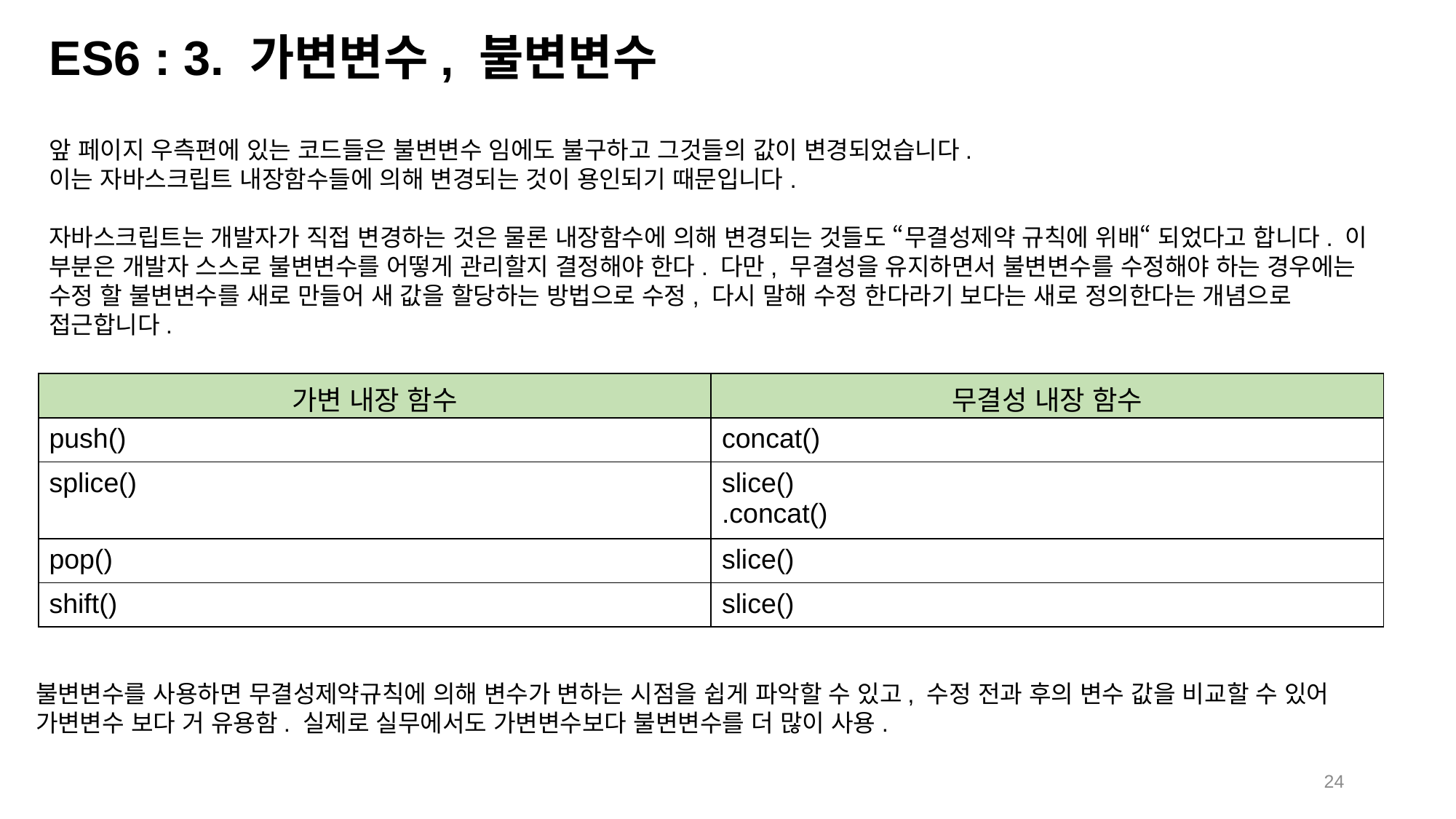

# ES6 : 3. 가변변수, 불변변수
앞 페이지 우측편에 있는 코드들은 불변변수 임에도 불구하고 그것들의 값이 변경되었습니다.
이는 자바스크립트 내장함수들에 의해 변경되는 것이 용인되기 때문입니다.

자바스크립트는 개발자가 직접 변경하는 것은 물론 내장함수에 의해 변경되는 것들도 “무결성제약 규칙에 위배“ 되었다고 합니다. 이 부분은 개발자 스스로 불변변수를 어떻게 관리할지 결정해야 한다. 다만, 무결성을 유지하면서 불변변수를 수정해야 하는 경우에는 수정 할 불변변수를 새로 만들어 새 값을 할당하는 방법으로 수정, 다시 말해 수정 한다라기 보다는 새로 정의한다는 개념으로 접근합니다.
| 가변 내장 함수 | 무결성 내장 함수 |
| --- | --- |
| push() | concat() |
| splice() | slice() .concat() |
| pop() | slice() |
| shift() | slice() |
불변변수를 사용하면 무결성제약규칙에 의해 변수가 변하는 시점을 쉽게 파악할 수 있고, 수정 전과 후의 변수 값을 비교할 수 있어 가변변수 보다 거 유용함. 실제로 실무에서도 가변변수보다 불변변수를 더 많이 사용.
24